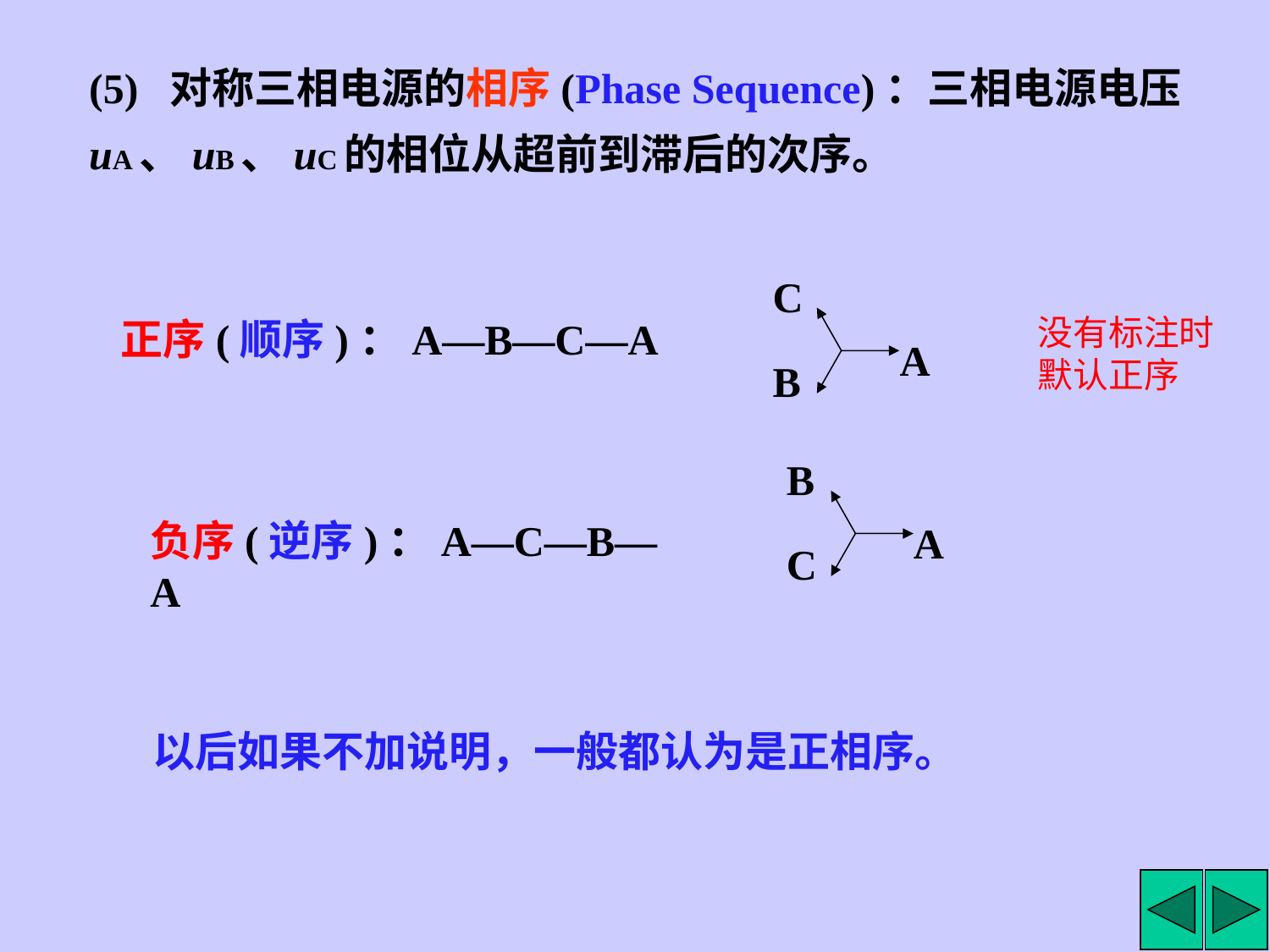

(5)  对称三相电源的相序(Phase Sequence)：三相电源电压uA、uB、uC的相位从超前到滞后的次序。
C

A
B

没有标注时  默认正序
正序(顺序)：A—B—C—A
B

A
C

负序(逆序)：A—C—B—A
以后如果不加说明，一般都认为是正相序。